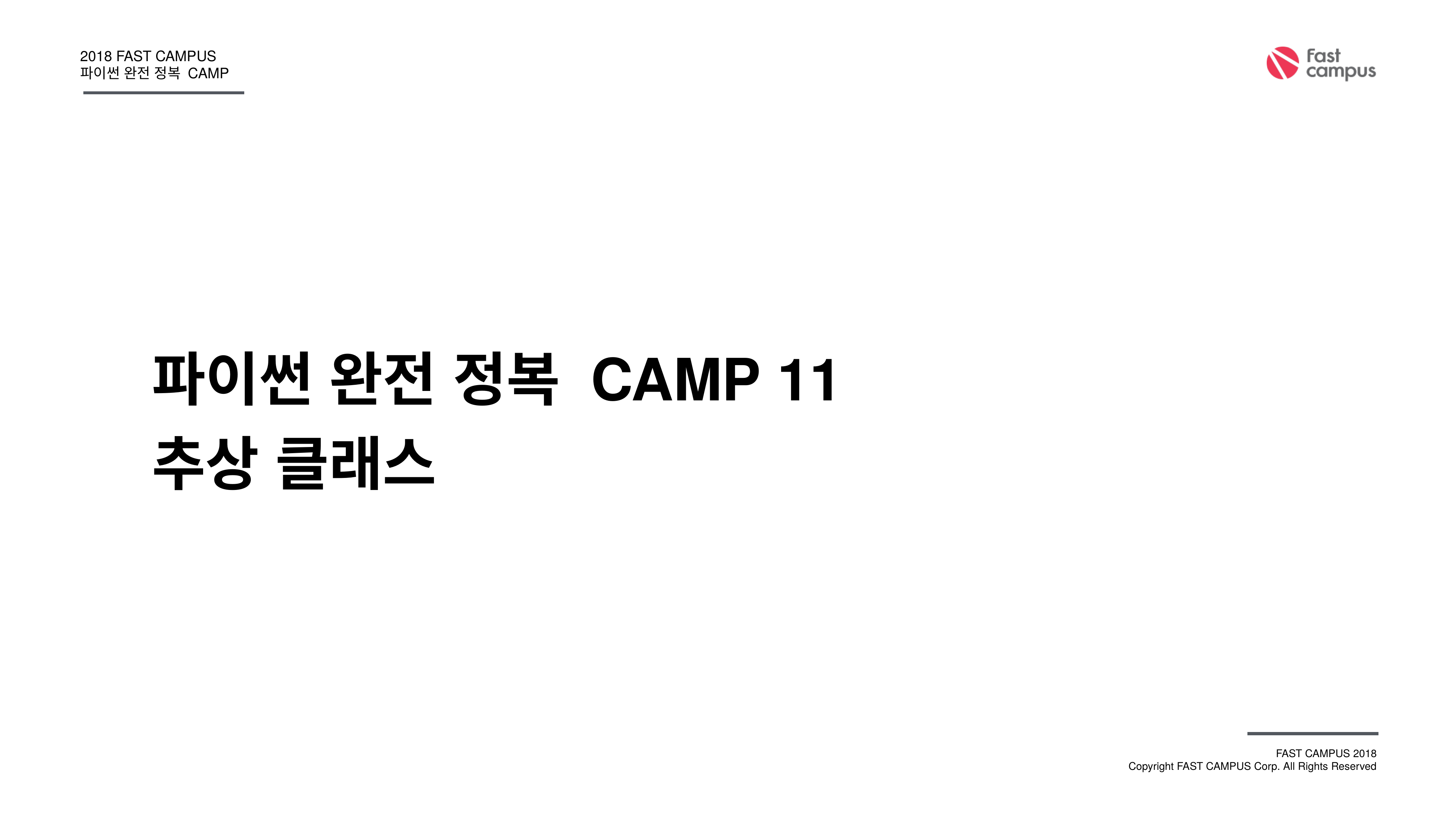

파이썬 완전 정복 CAMP 11
추상 클래스